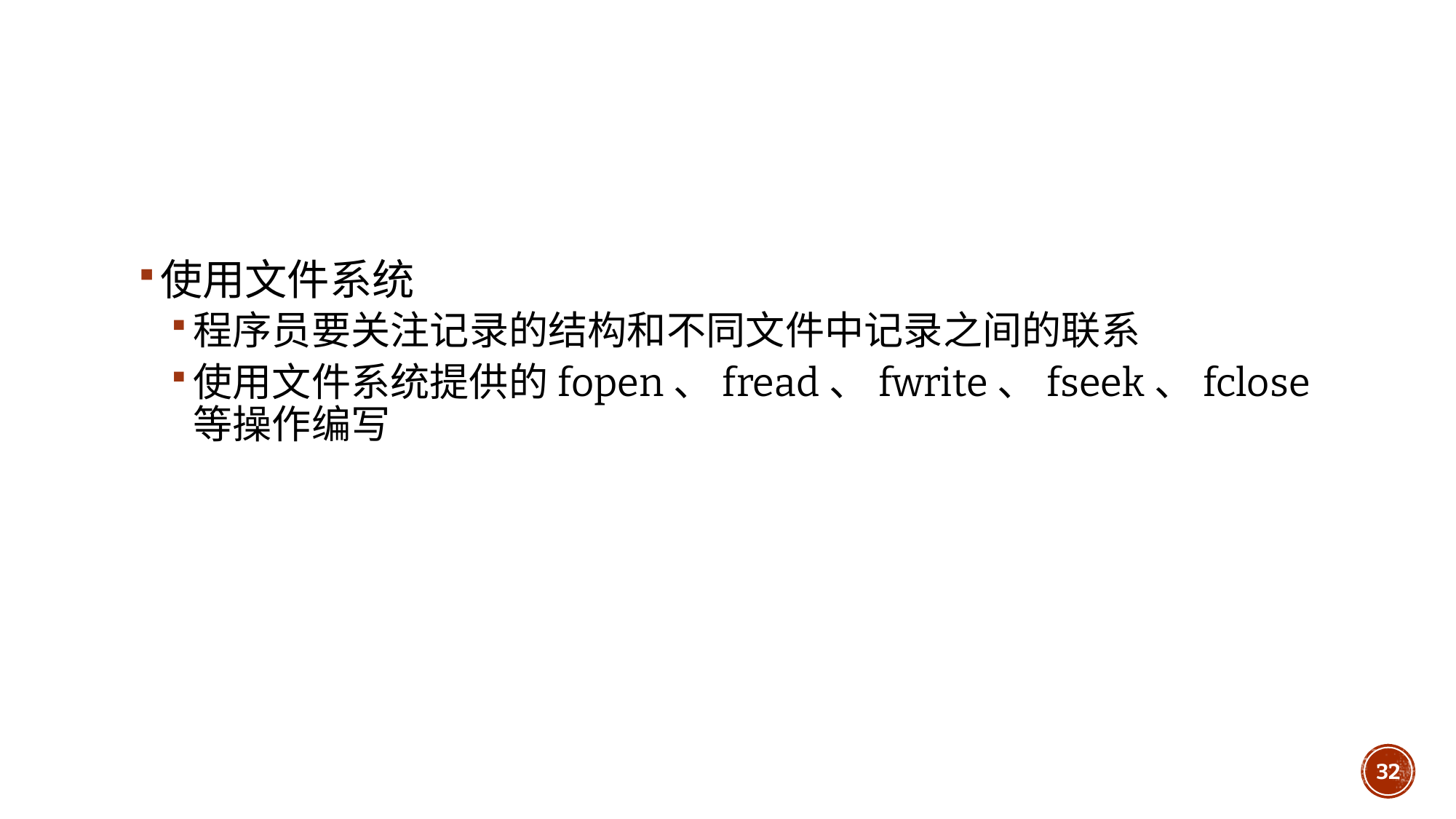

#
使用文件系统
程序员要关注记录的结构和不同文件中记录之间的联系
使用文件系统提供的fopen、fread、fwrite、fseek、fclose等操作编写

32